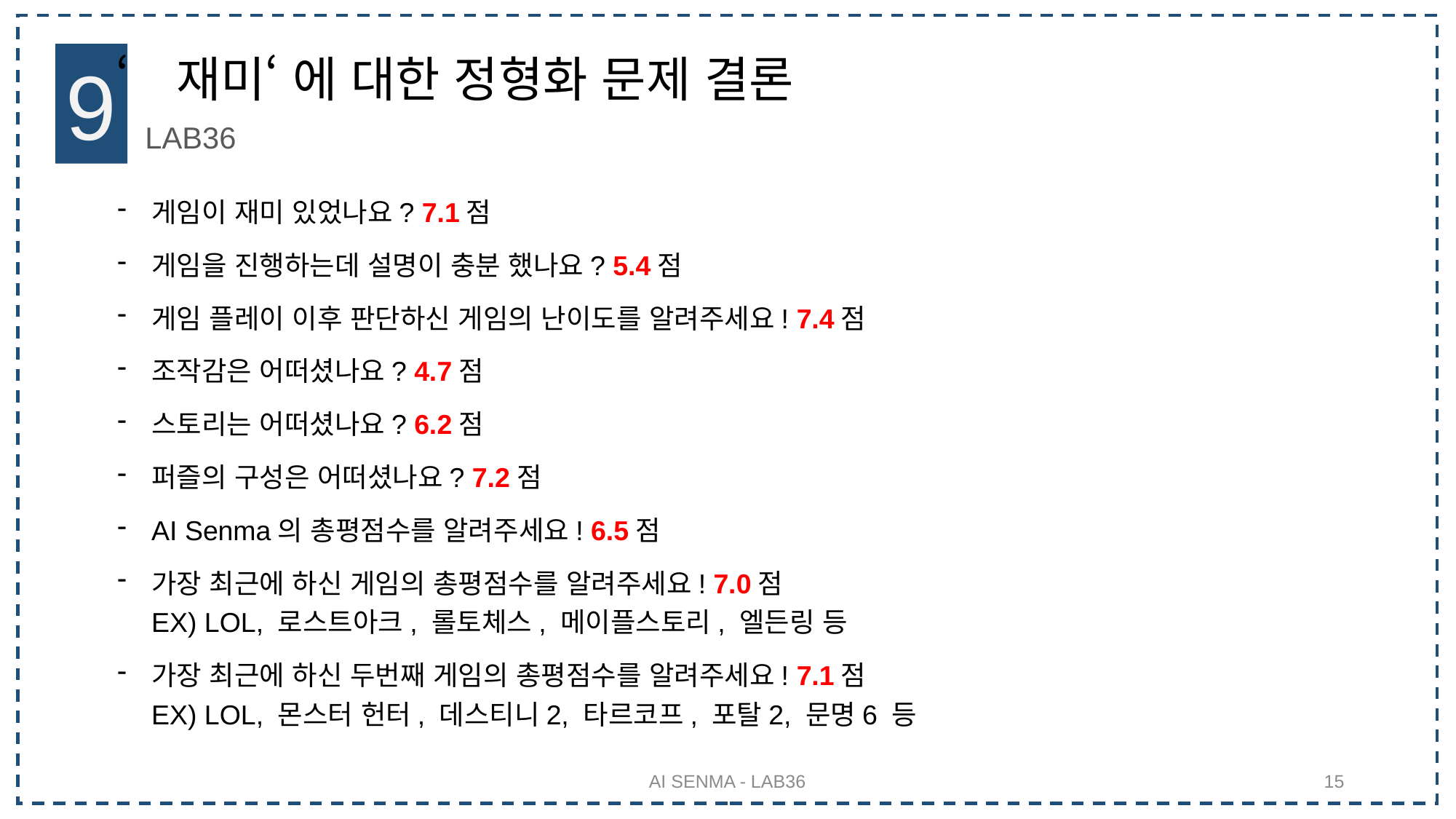

9
‘재미‘ 에 대한 정형화 문제 결론
LAB36
게임이 재미 있었나요? 7.1점
게임을 진행하는데 설명이 충분 했나요? 5.4점
게임 플레이 이후 판단하신 게임의 난이도를 알려주세요! 7.4점
조작감은 어떠셨나요? 4.7점
스토리는 어떠셨나요? 6.2점
퍼즐의 구성은 어떠셨나요? 7.2점
AI Senma의 총평점수를 알려주세요! 6.5점
가장 최근에 하신 게임의 총평점수를 알려주세요! 7.0점
EX) LOL, 로스트아크, 롤토체스, 메이플스토리, 엘든링 등
가장 최근에 하신 두번째 게임의 총평점수를 알려주세요! 7.1점
EX) LOL, 몬스터 헌터, 데스티니2, 타르코프, 포탈2, 문명6 등

AI SENMA - LAB36
15